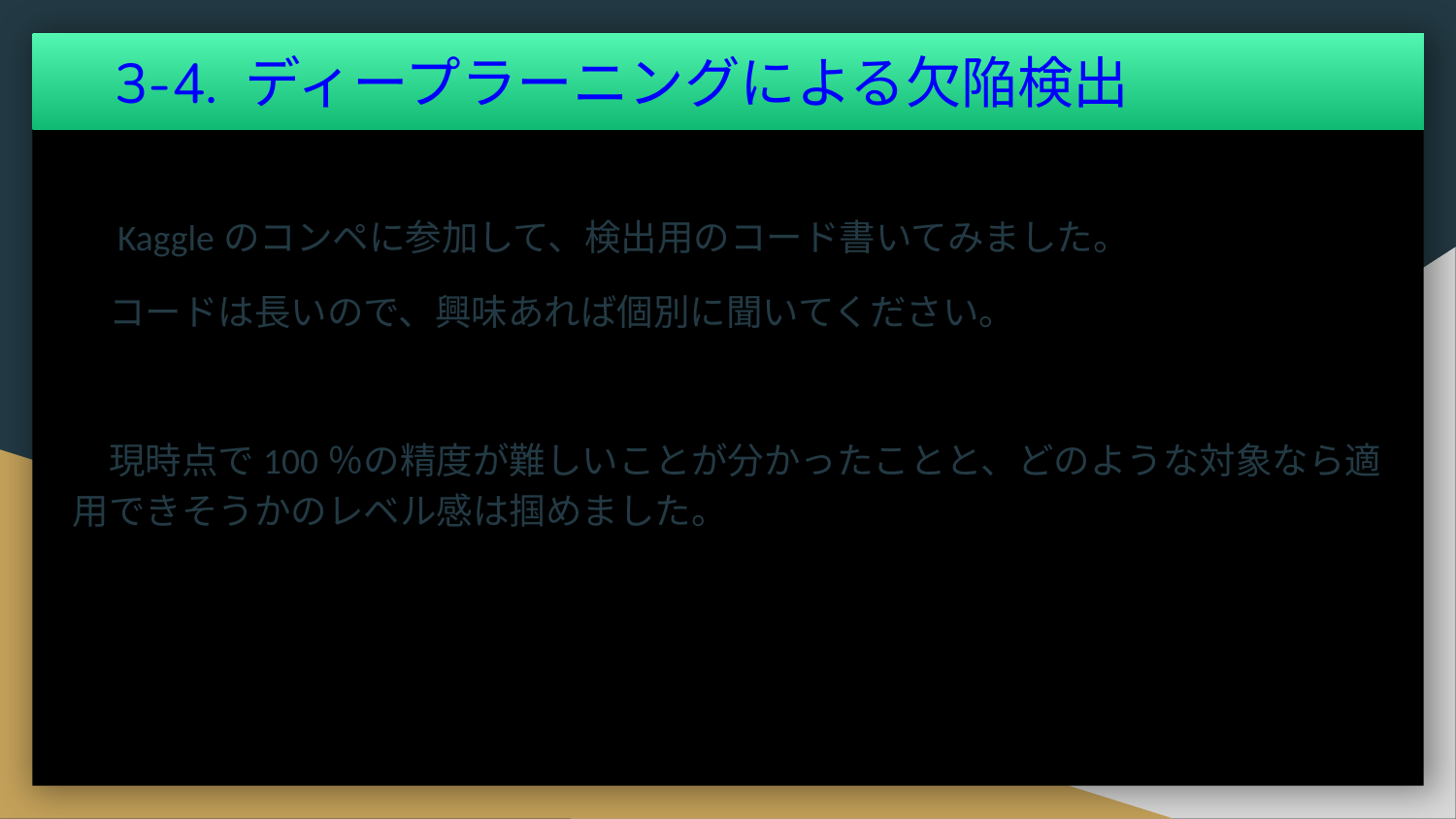

3-4. ディープラーニングによる欠陥検出
　Kaggleのコンペに参加して、検出用のコード書いてみました。
　コードは長いので、興味あれば個別に聞いてください。

　現時点で100％の精度が難しいことが分かったことと、どのような対象なら適用できそうかのレベル感は掴めました。